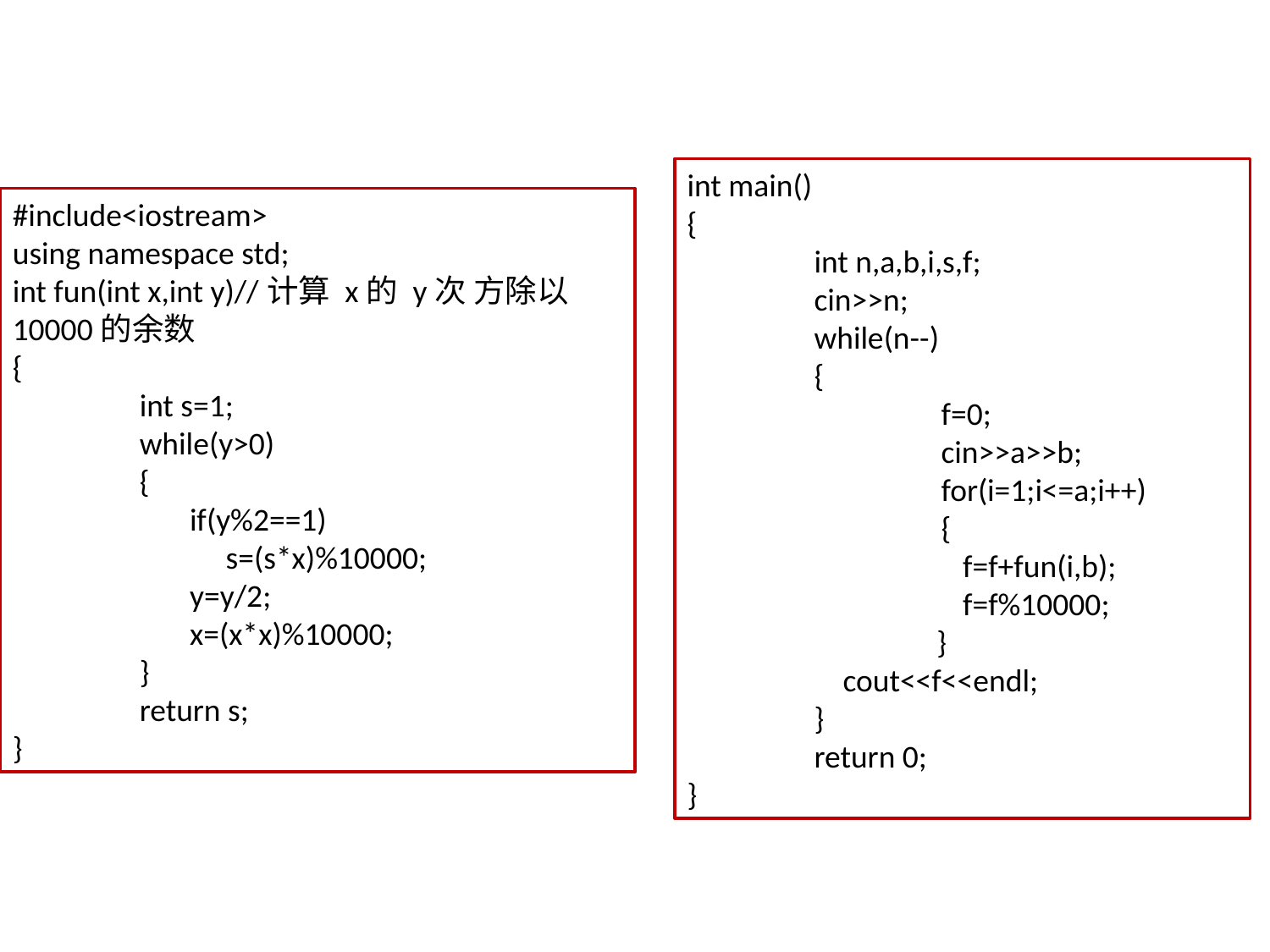

int main()
{
	int n,a,b,i,s,f;
	cin>>n;
	while(n--)
	{
		f=0;
		cin>>a>>b;
		for(i=1;i<=a;i++)
		{
		   f=f+fun(i,b);
		   f=f%10000;
	                 }
	    cout<<f<<endl;
	}
	return 0;
}
#include<iostream>
using namespace std;
int fun(int x,int y)//计算 x的 y次 方除以 10000的余数
{
	int s=1;
	while(y>0)
	{
	       if(y%2==1)
	            s=(s*x)%10000;
	       y=y/2;
	       x=(x*x)%10000;
	}
	return s;
}